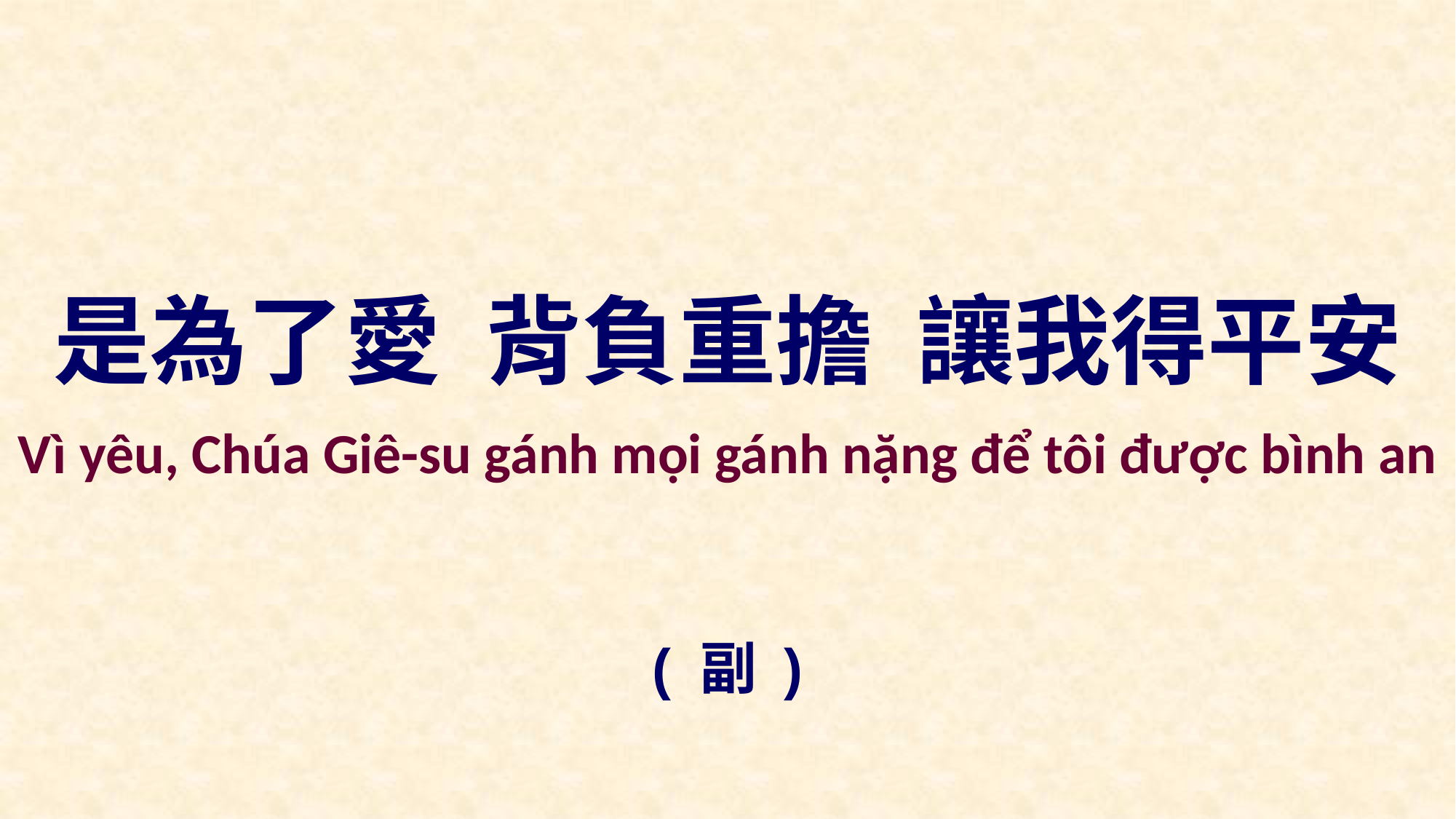

是為了愛  背負重擔  讓我得平安
Vì yêu, Chúa Giê-su gánh mọi gánh nặng để tôi được bình an
( 副 )